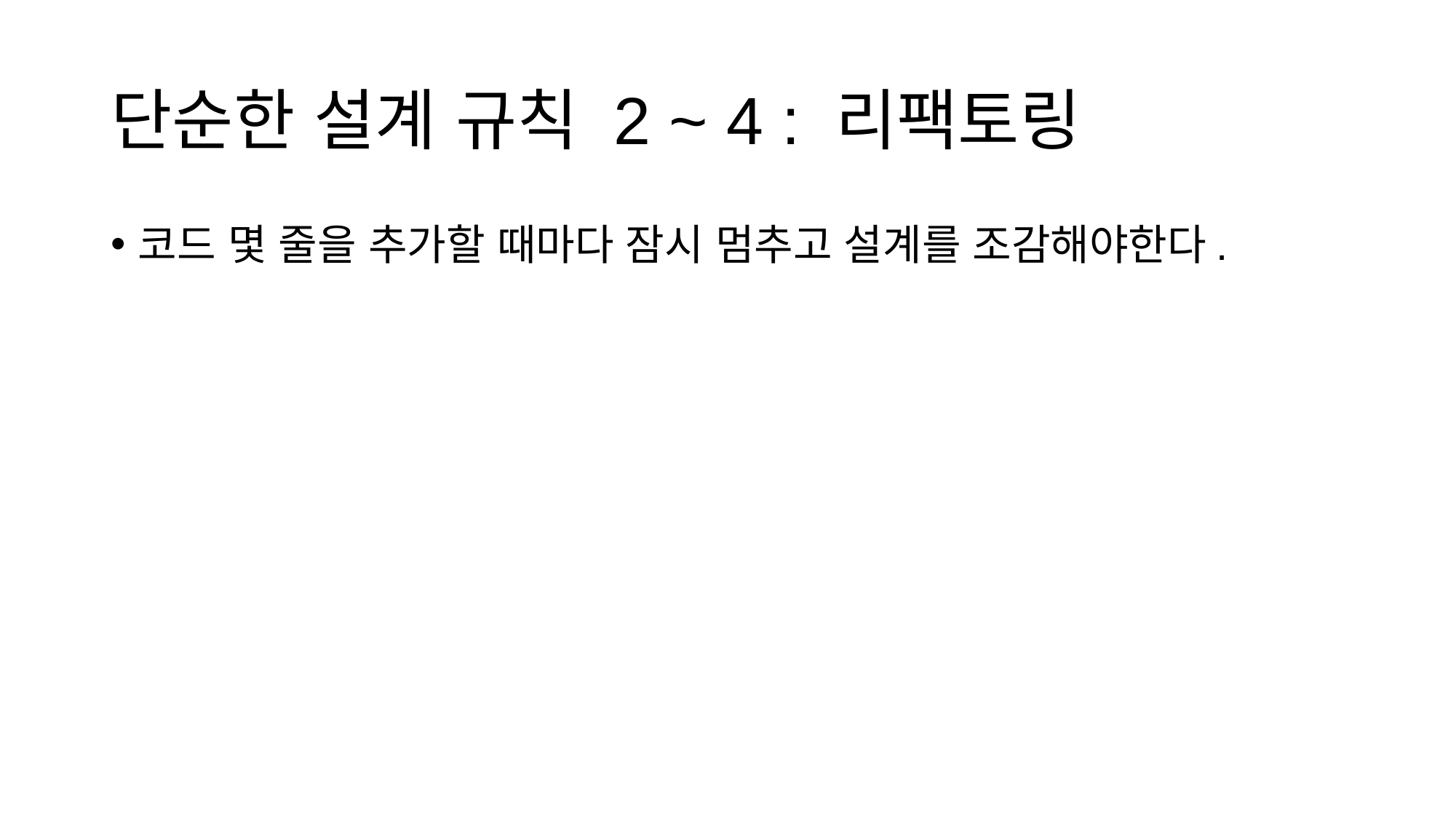

# 단순한 설계 규칙 2 ~ 4 : 리팩토링
코드 몇 줄을 추가할 때마다 잠시 멈추고 설계를 조감해야한다.